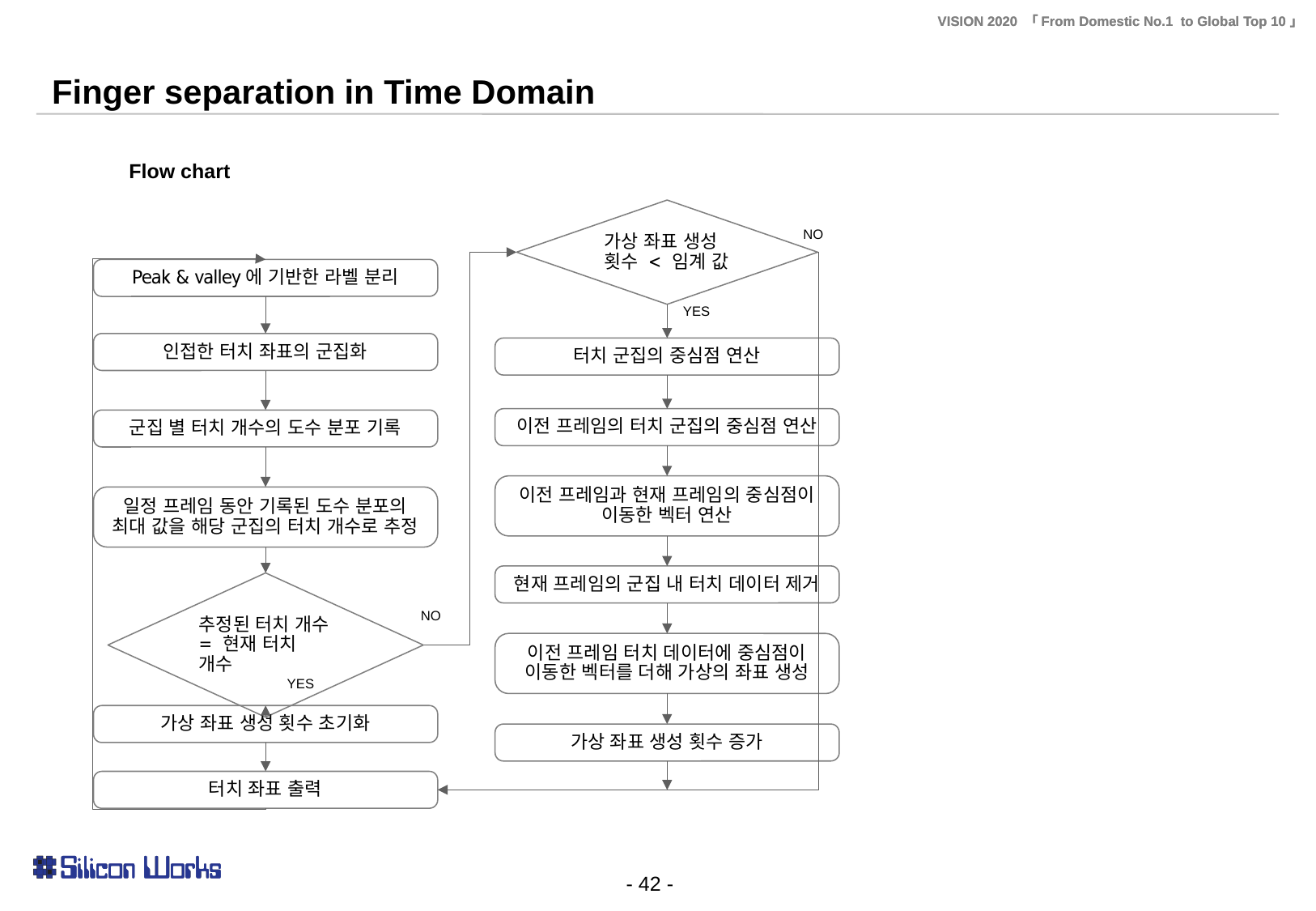

Finger separation in Time Domain
Flow chart
가상 좌표 생성 횟수 < 임계 값
NO
Peak & valley에 기반한 라벨 분리
YES
인접한 터치 좌표의 군집화
터치 군집의 중심점 연산
이전 프레임의 터치 군집의 중심점 연산
군집 별 터치 개수의 도수 분포 기록
이전 프레임과 현재 프레임의 중심점이 이동한 벡터 연산
일정 프레임 동안 기록된 도수 분포의 최대 값을 해당 군집의 터치 개수로 추정
현재 프레임의 군집 내 터치 데이터 제거
추정된 터치 개수 = 현재 터치 개수
NO
이전 프레임 터치 데이터에 중심점이 이동한 벡터를 더해 가상의 좌표 생성
YES
가상 좌표 생성 횟수 초기화
가상 좌표 생성 횟수 증가
터치 좌표 출력